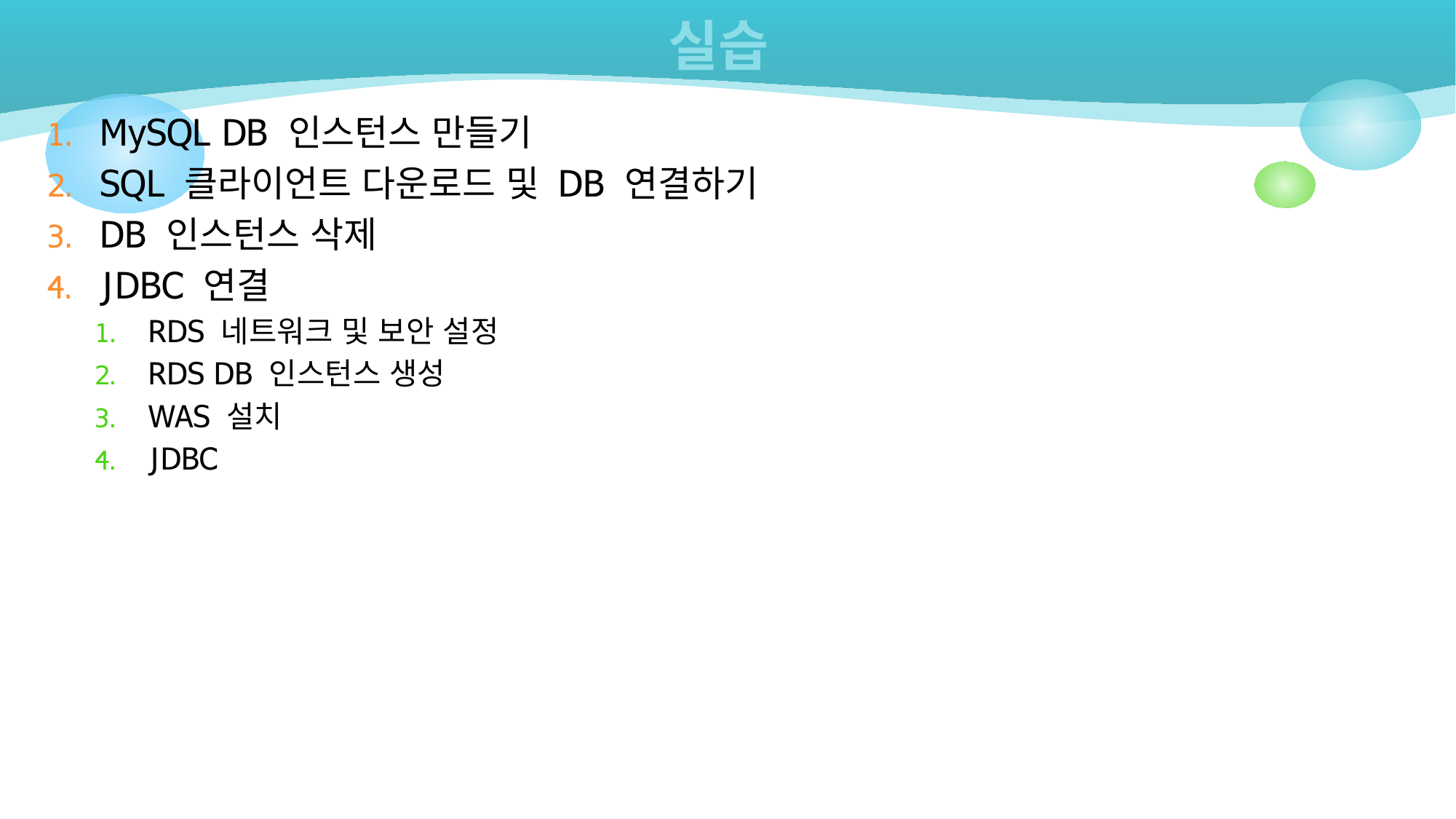

# 실습
MySQL DB 인스턴스 만들기
SQL 클라이언트 다운로드 및 DB 연결하기
DB 인스턴스 삭제
JDBC 연결
RDS 네트워크 및 보안 설정
RDS DB 인스턴스 생성
WAS 설치
JDBC